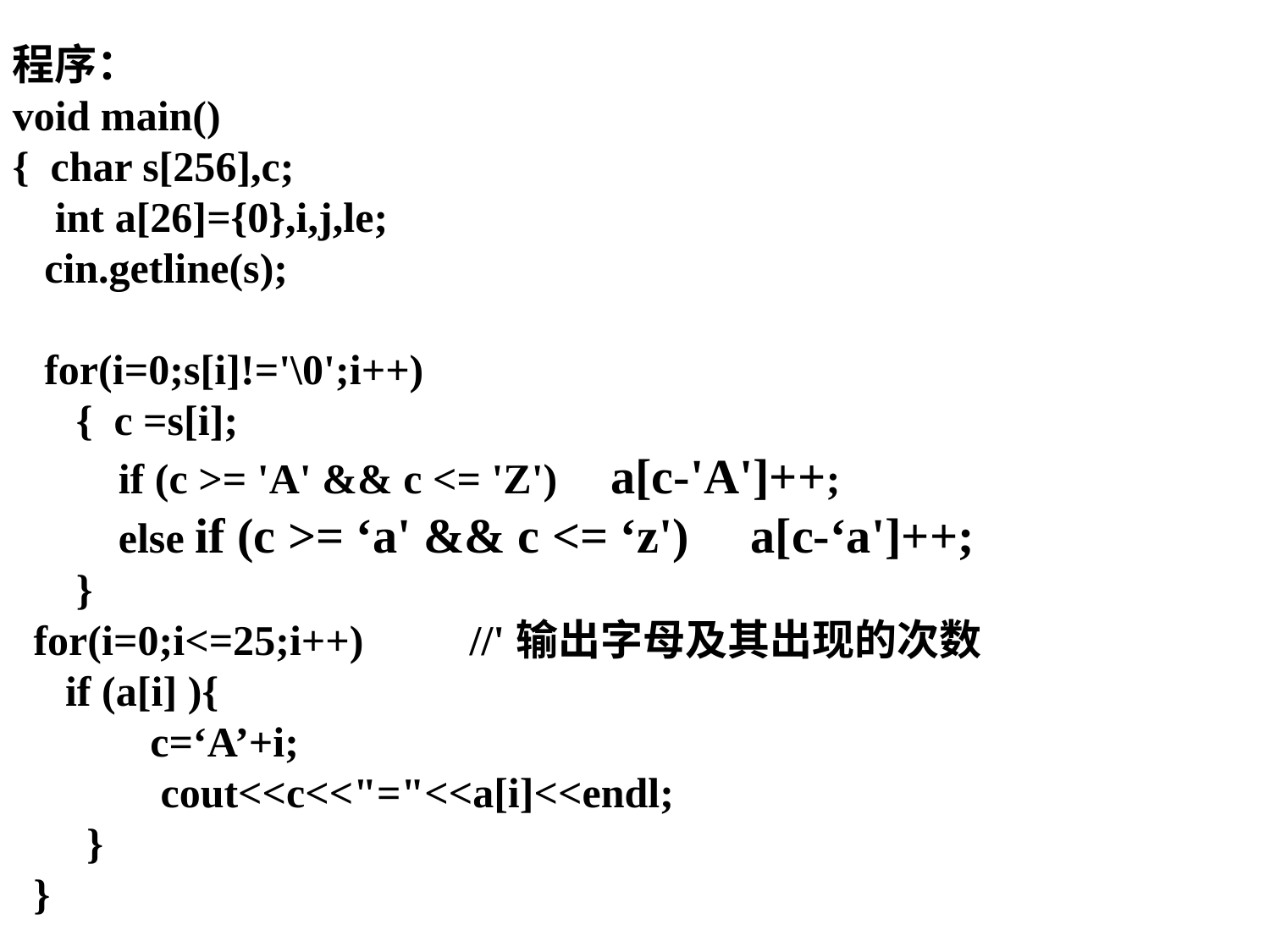

程序：
void main()
{  char s[256],c;
    int a[26]={0},i,j,le;
   cin.getline(s);

   for(i=0;s[i]!='\0';i++)
      {  c =s[i];
          if (c >= 'A' && c <= 'Z')     a[c-'A']++;
          else if (c >= ‘a' && c <= ‘z')     a[c-‘a']++;
      }
  for(i=0;i<=25;i++)          //'输出字母及其出现的次数
     if (a[i] ){
	 c=‘A’+i;
	  cout<<c<<"="<<a[i]<<endl;
       }
  }